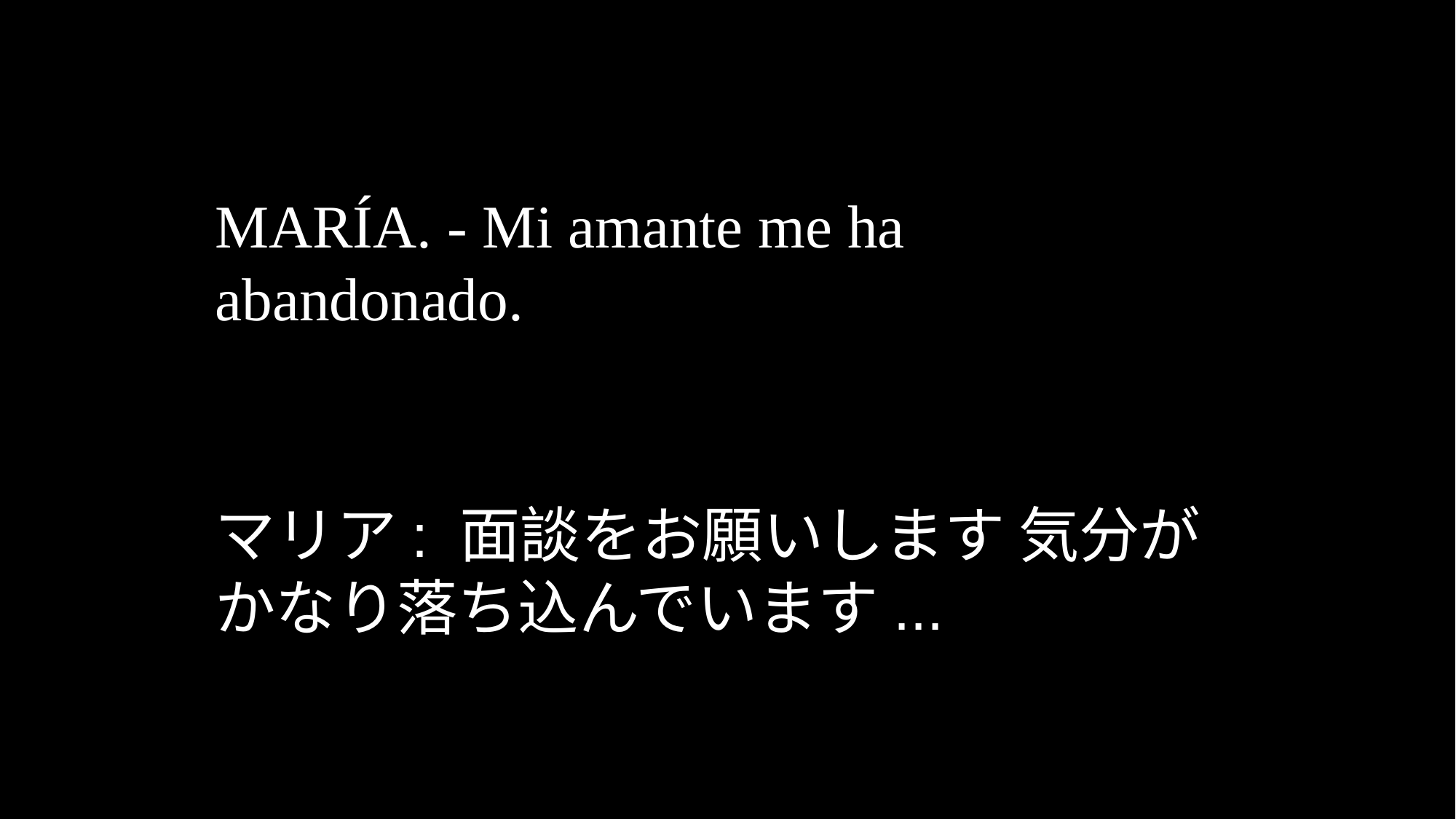

MARÍA. - Mi amante me ha abandonado.

マリア: 面談をお願いします 気分がかなり落ち込んでいます...